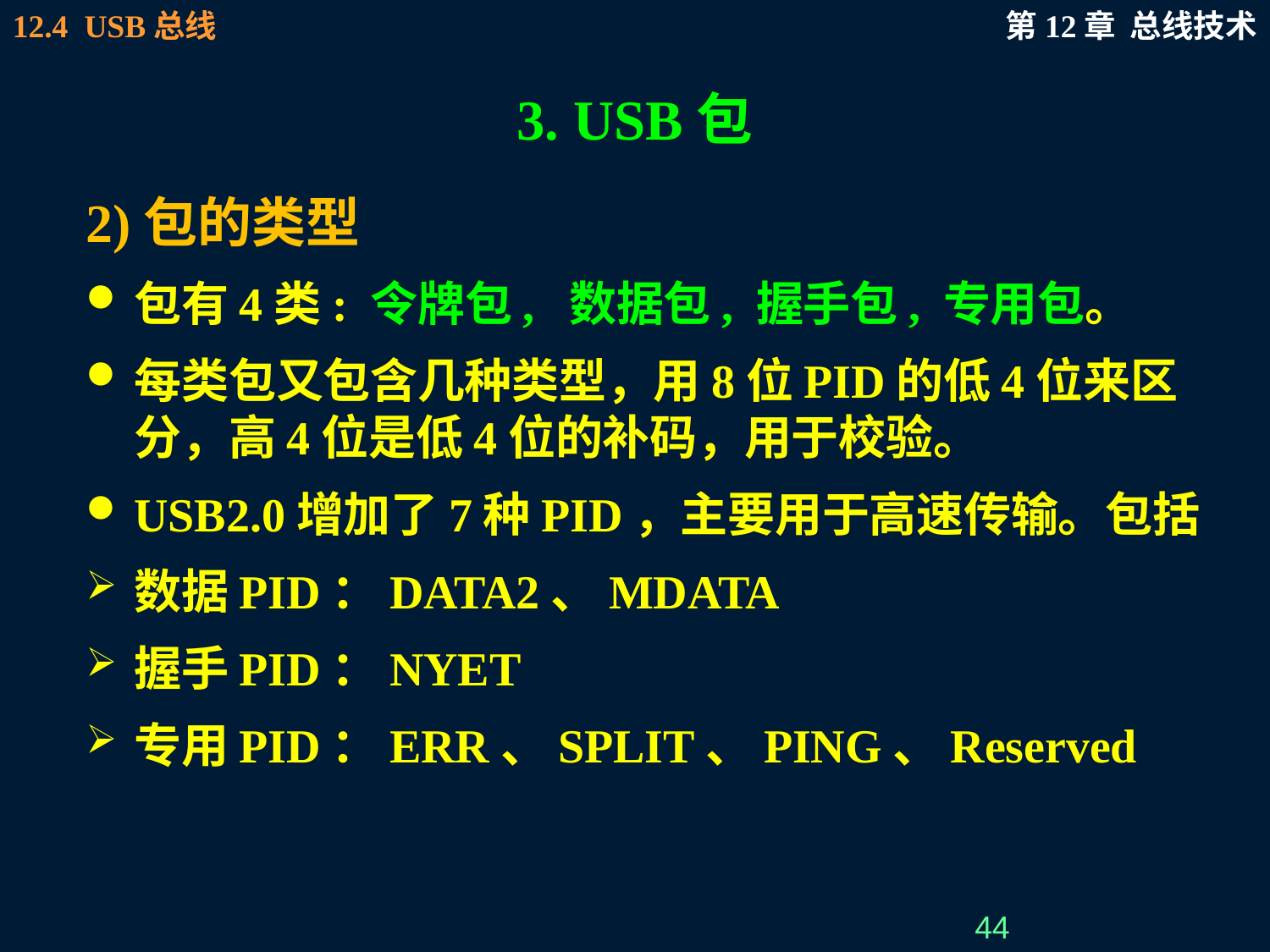

# 3. USB包
2)包的类型
包有4类: 令牌包,  数据包, 握手包, 专用包。
每类包又包含几种类型，用8位PID的低4位来区分，高4位是低4位的补码，用于校验。
USB2.0增加了7种PID，主要用于高速传输。包括
数据PID：DATA2、MDATA
握手PID：NYET
专用PID：ERR、SPLIT、PING、Reserved